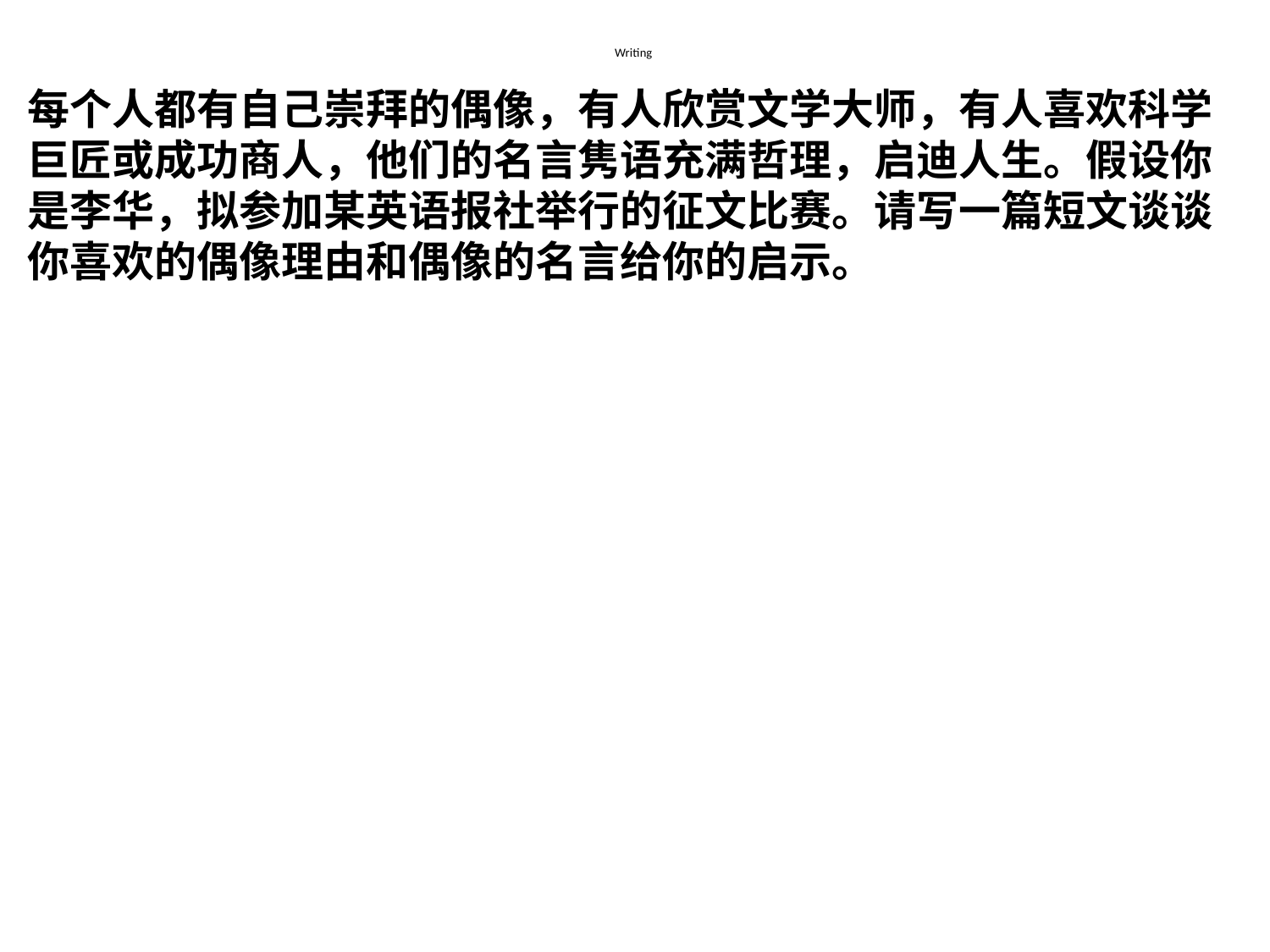

# Writing
每个人都有自己崇拜的偶像，有人欣赏文学大师，有人喜欢科学巨匠或成功商人，他们的名言隽语充满哲理，启迪人生。假设你是李华，拟参加某英语报社举行的征文比赛。请写一篇短文谈谈你喜欢的偶像理由和偶像的名言给你的启示。